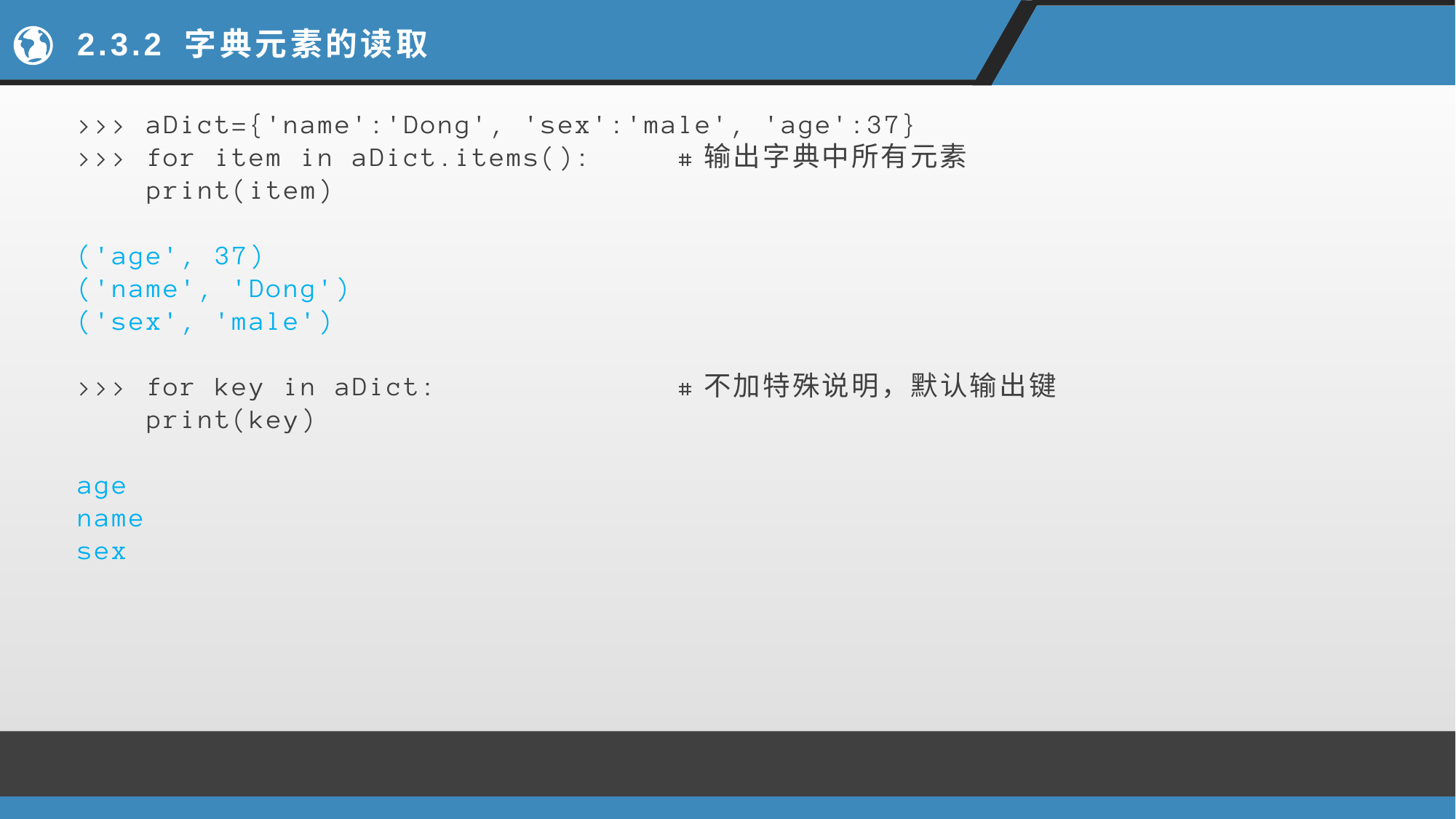

# 2.3.2 字典元素的读取

>>> aDict={'name':'Dong', 'sex':'male', 'age':37}
>>> for item in aDict.items():     #输出字典中所有元素
    print(item)

('age', 37)
('name', 'Dong')
('sex', 'male')

>>> for key in aDict:              #不加特殊说明，默认输出键
    print(key)

age
name
sex